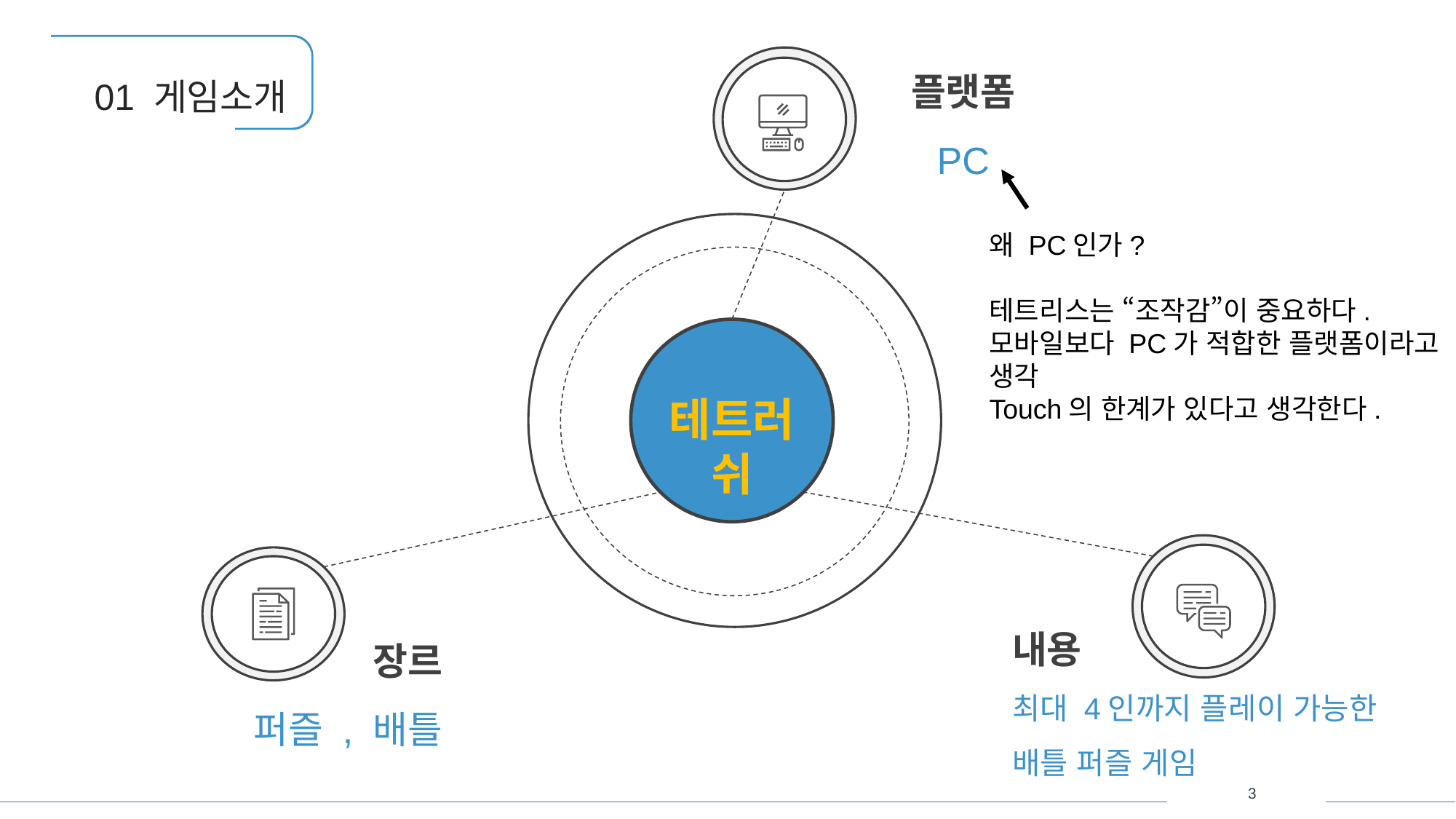

01 게임소개
플랫폼
PC

왜 PC인가?

테트리스는 “조작감”이 중요하다.
모바일보다 PC가 적합한 플랫폼이라고 생각
Touch의 한계가 있다고 생각한다.

테트러쉬

내용
최대 4인까지 플레이 가능한
배틀 퍼즐 게임
장르
퍼즐 , 배틀
3